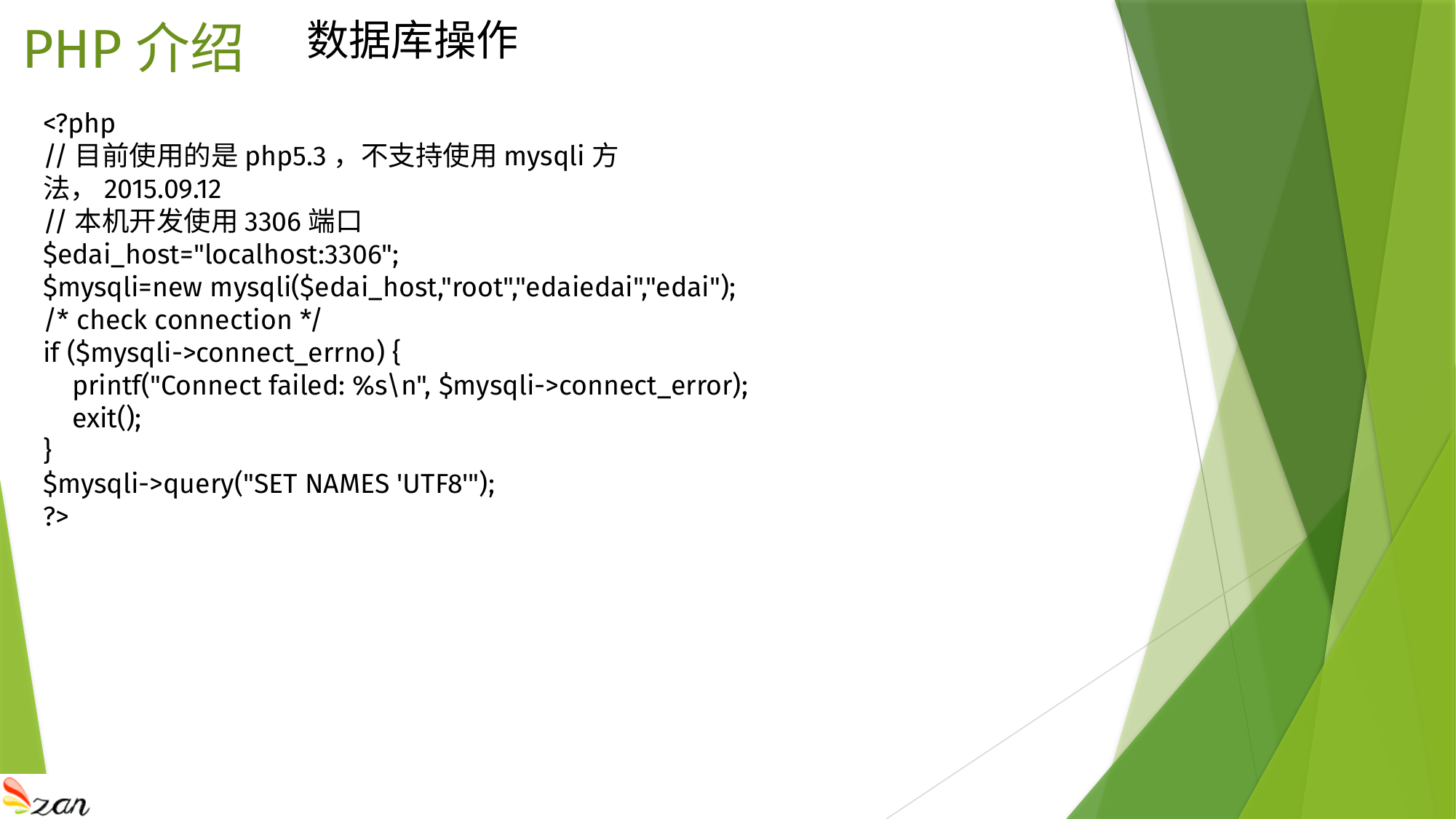

# PHP介绍
数据库操作
<?php
//目前使用的是php5.3，不支持使用mysqli方法，2015.09.12
//本机开发使用3306端口
$edai_host="localhost:3306";
$mysqli=new mysqli($edai_host,"root","edaiedai","edai");
/* check connection */
if ($mysqli->connect_errno) {
    printf("Connect failed: %s\n", $mysqli->connect_error);
    exit();
}
$mysqli->query("SET NAMES 'UTF8'");
?>